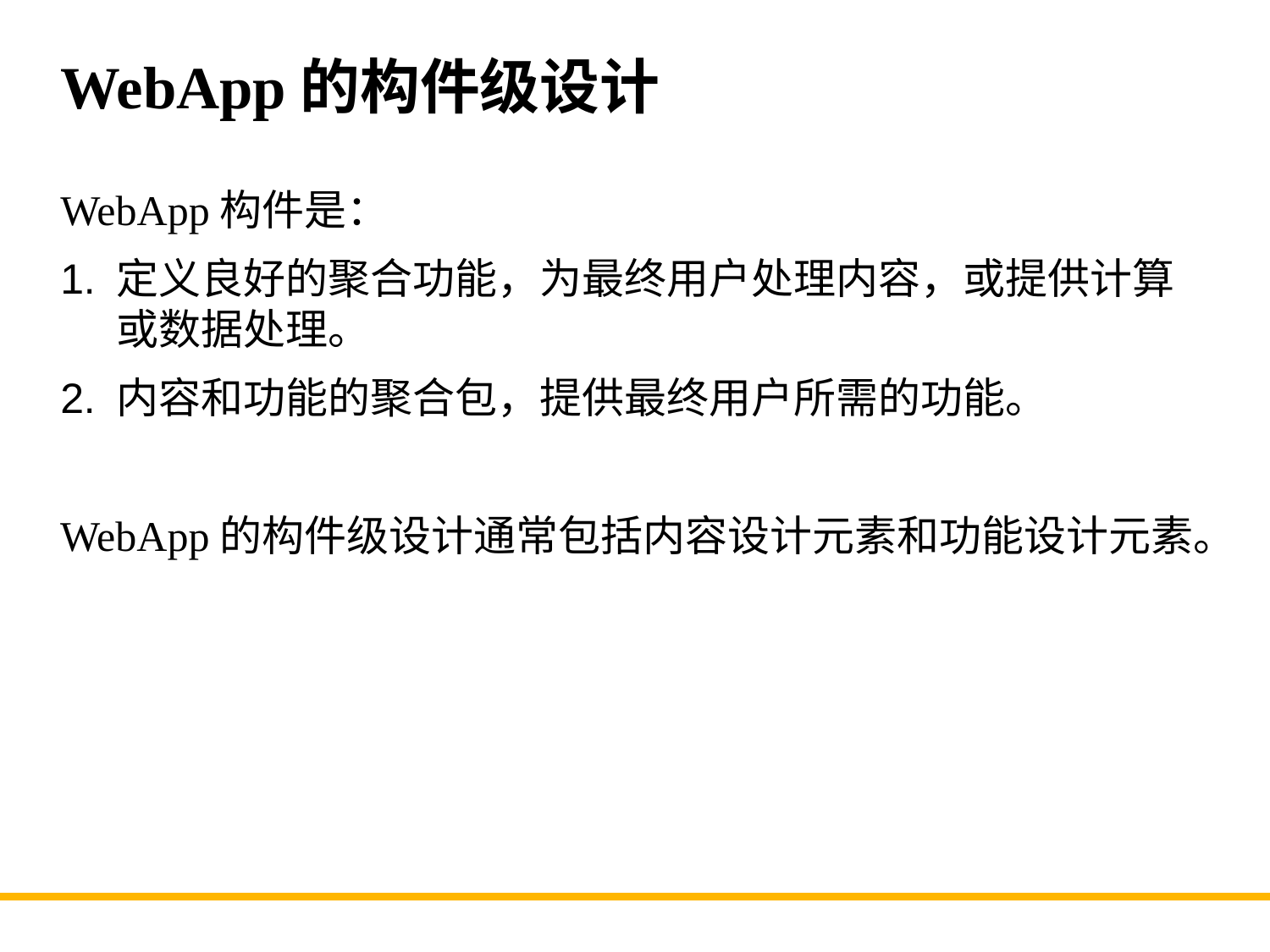

# WebApp的构件级设计
WebApp构件是：
定义良好的聚合功能，为最终用户处理内容，或提供计算或数据处理。
内容和功能的聚合包，提供最终用户所需的功能。
WebApp的构件级设计通常包括内容设计元素和功能设计元素。